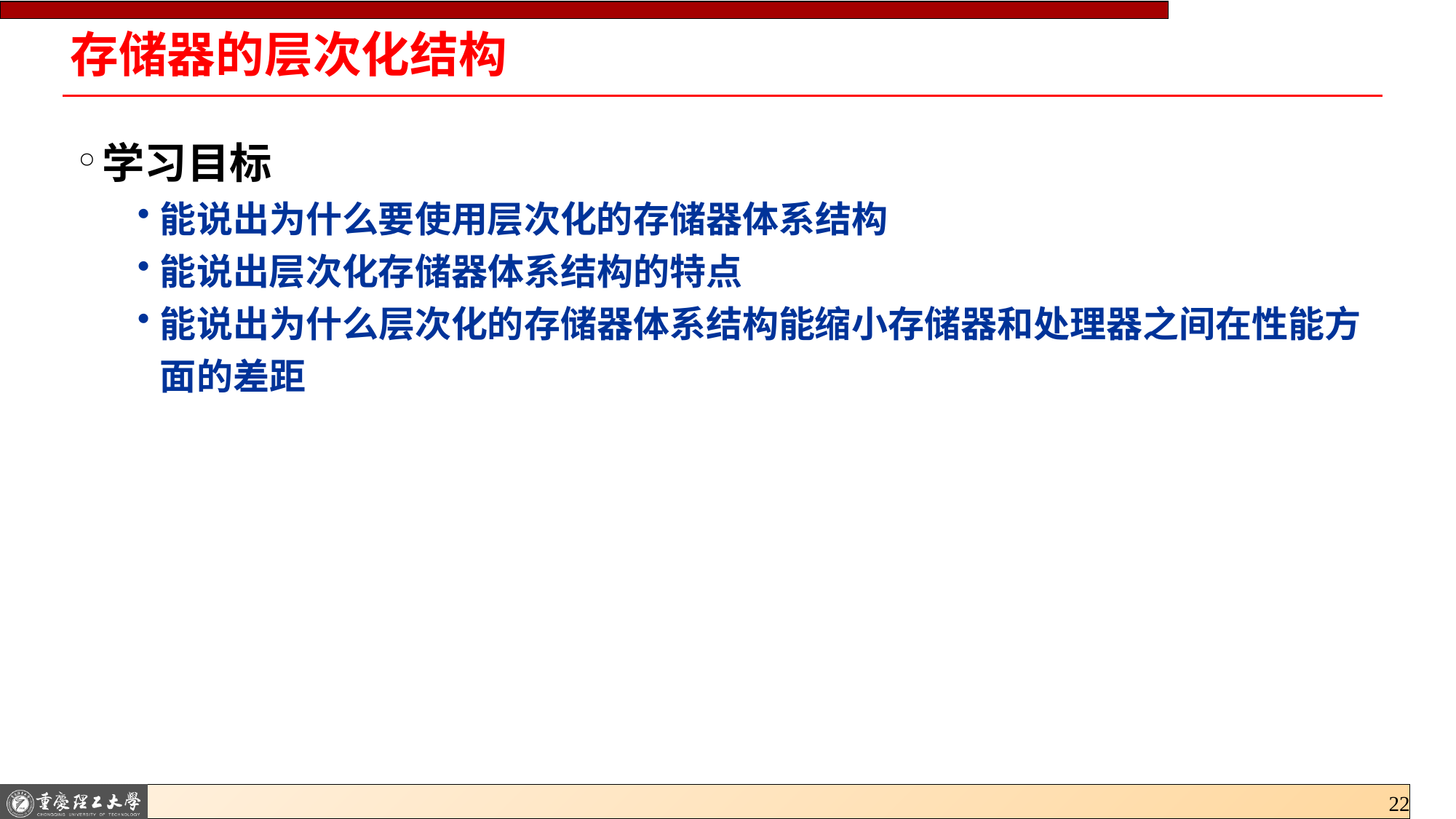

# 存储器的层次化结构
学习目标
能说出为什么要使用层次化的存储器体系结构
能说出层次化存储器体系结构的特点
能说出为什么层次化的存储器体系结构能缩小存储器和处理器之间在性能方面的差距